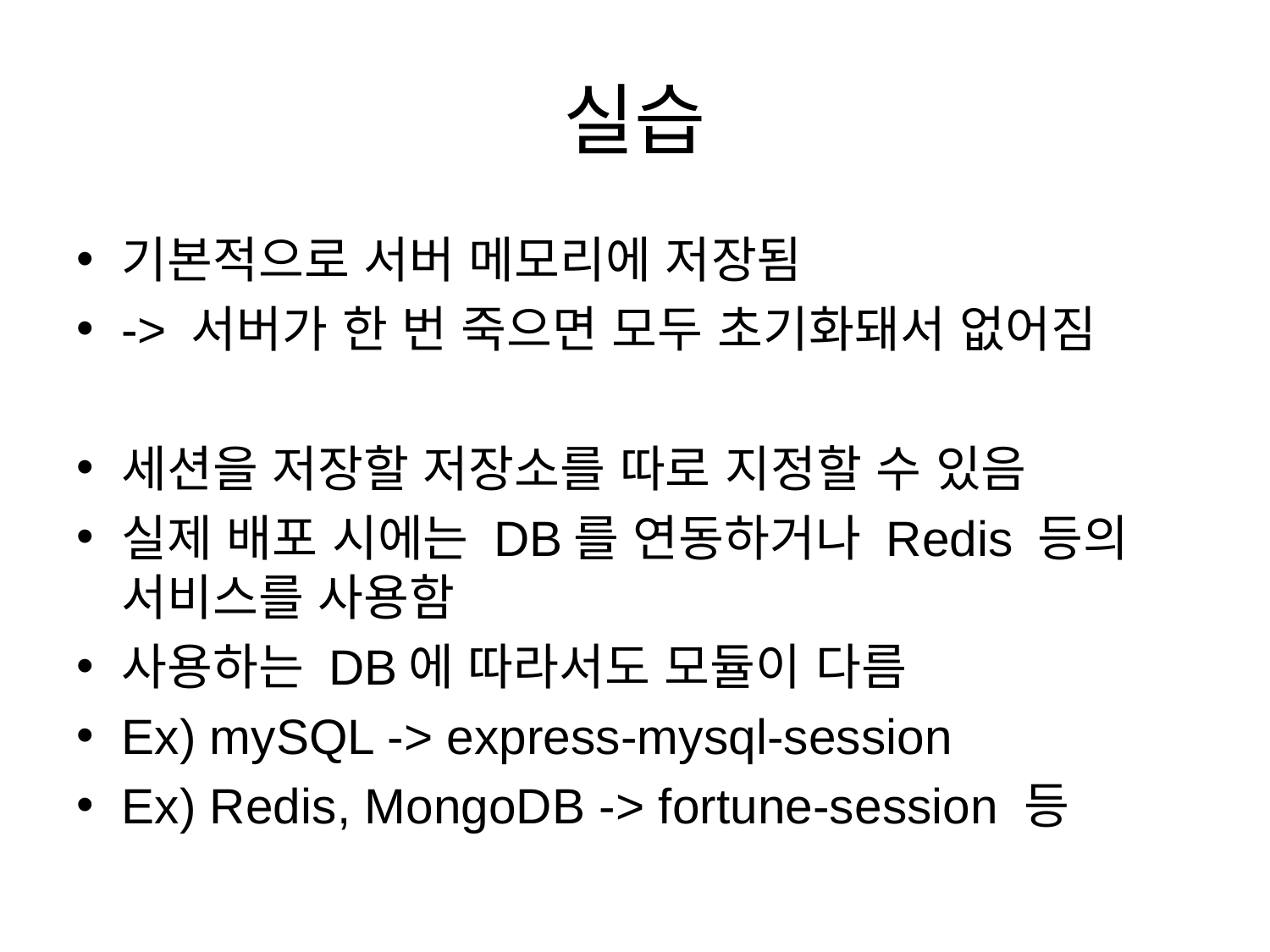

# 실습
기본적으로 서버 메모리에 저장됨
-> 서버가 한 번 죽으면 모두 초기화돼서 없어짐

세션을 저장할 저장소를 따로 지정할 수 있음
실제 배포 시에는 DB를 연동하거나 Redis 등의 서비스를 사용함
사용하는 DB에 따라서도 모듈이 다름
Ex) mySQL -> express-mysql-session
Ex) Redis, MongoDB -> fortune-session 등